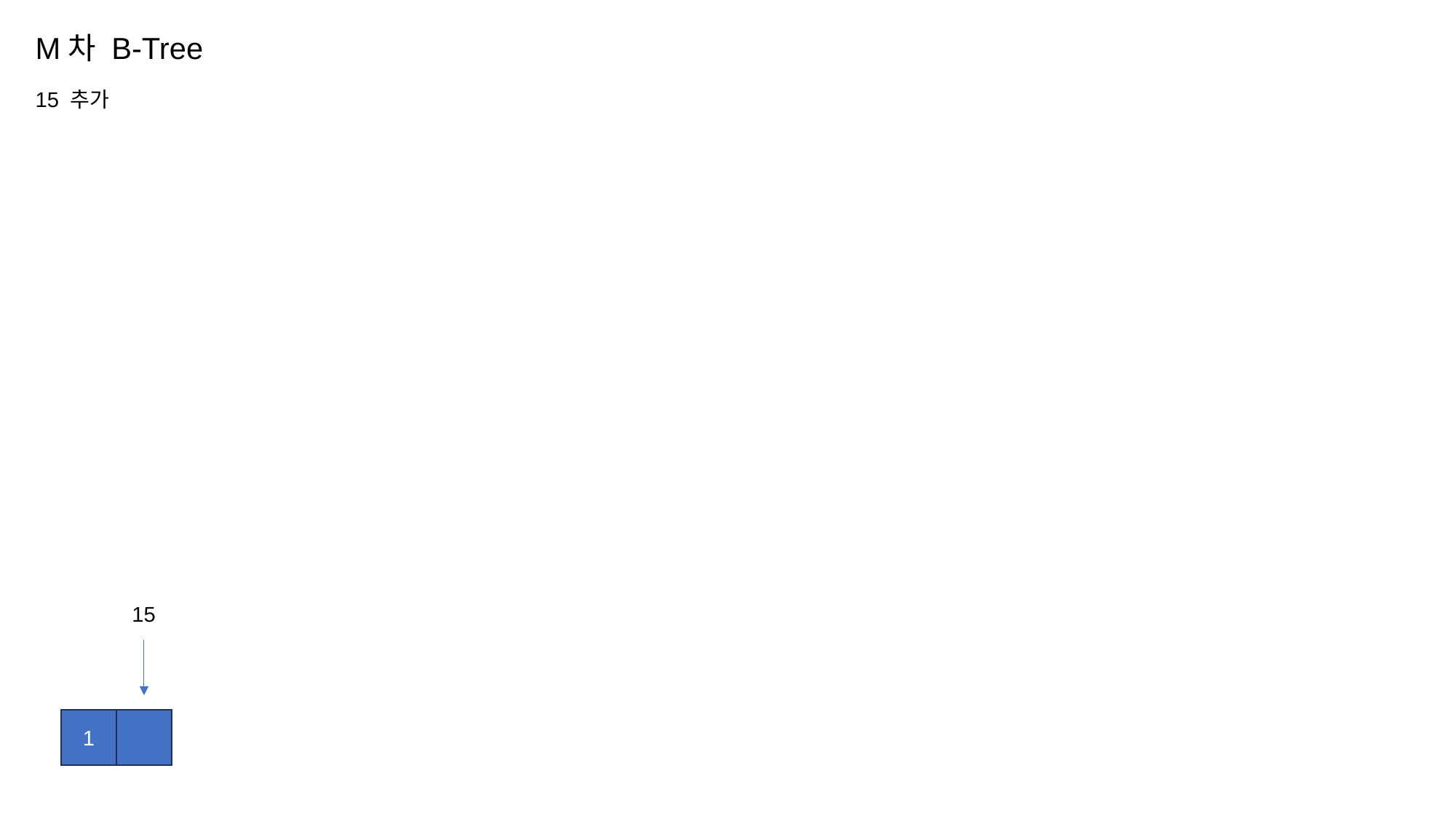

# M차 B-Tree 15 추가
15
1